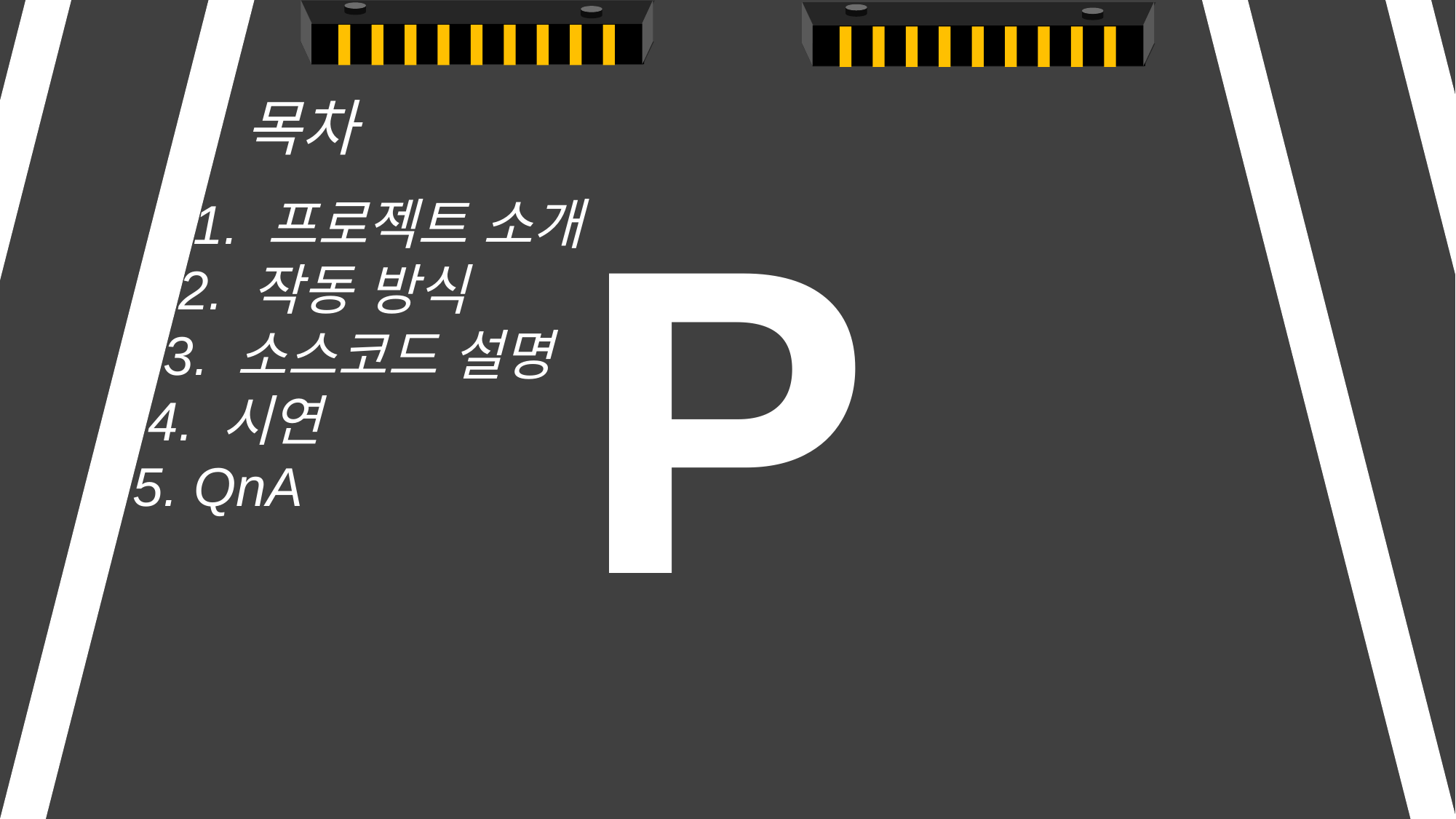

목차
P
    1. 프로젝트 소개
   2. 작동 방식
  3. 소스코드 설명
 4. 시연
5. QnA